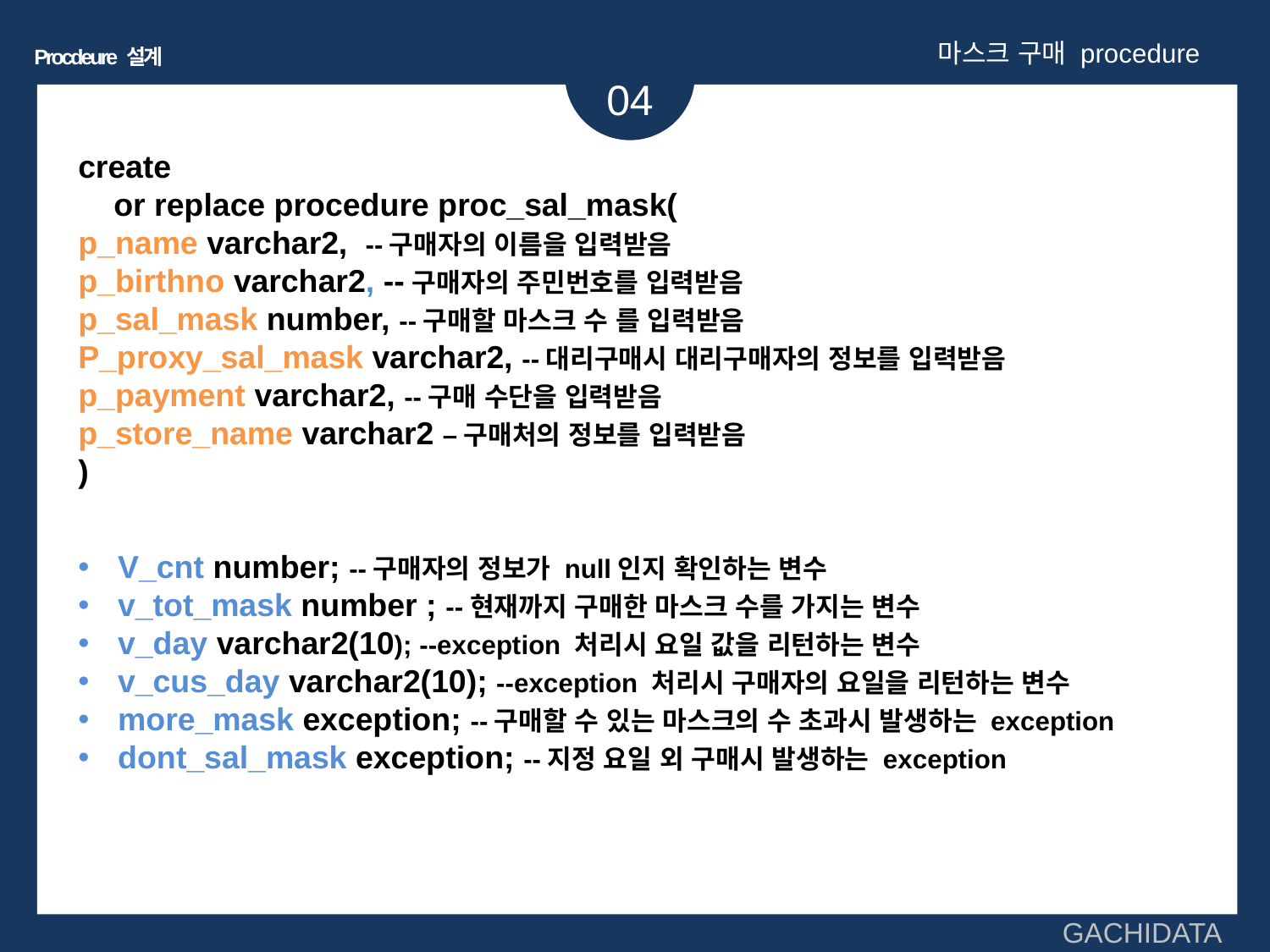

마스크 구매 procedure
Procdeure 설계
04

create
    or replace procedure proc_sal_mask(
p_name varchar2,  --구매자의 이름을 입력받음
p_birthno varchar2, --구매자의 주민번호를 입력받음
p_sal_mask number, --구매할 마스크 수 를 입력받음
P_proxy_sal_mask varchar2, --대리구매시 대리구매자의 정보를 입력받음
p_payment varchar2, --구매 수단을 입력받음
p_store_name varchar2 –구매처의 정보를 입력받음
)
V_cnt number; --구매자의 정보가 null인지 확인하는 변수
v_tot_mask number ; --현재까지 구매한 마스크 수를 가지는 변수
v_day varchar2(10); --exception 처리시 요일 값을 리턴하는 변수
v_cus_day varchar2(10); --exception 처리시 구매자의 요일을 리턴하는 변수
more_mask exception; --구매할 수 있는 마스크의 수 초과시 발생하는 exception
dont_sal_mask exception; --지정 요일 외 구매시 발생하는 exception
GACHIDATA